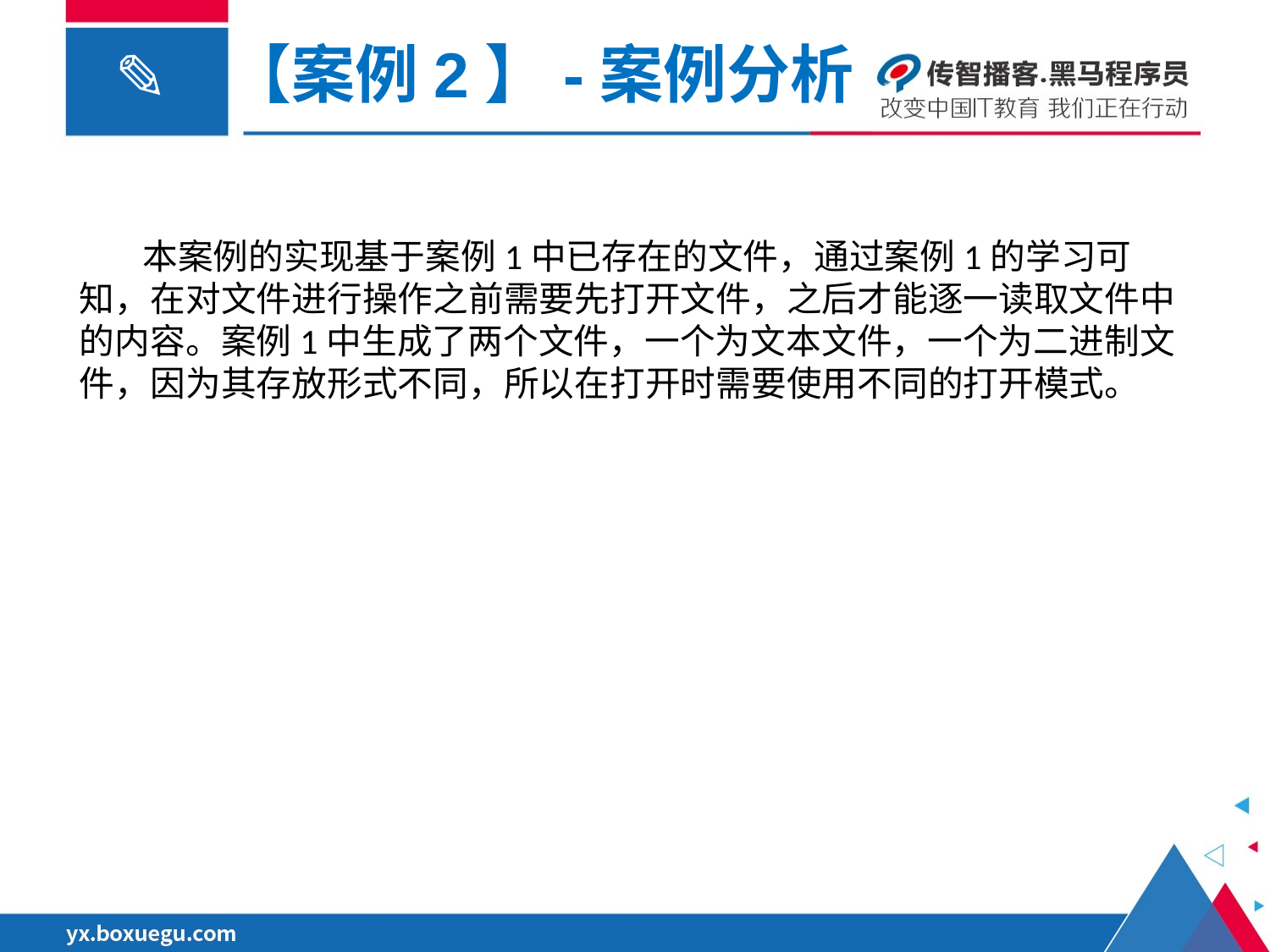

【案例2】-案例分析
       本案例的实现基于案例1中已存在的文件，通过案例1的学习可知，在对文件进行操作之前需要先打开文件，之后才能逐一读取文件中的内容。案例1中生成了两个文件，一个为文本文件，一个为二进制文件，因为其存放形式不同，所以在打开时需要使用不同的打开模式。